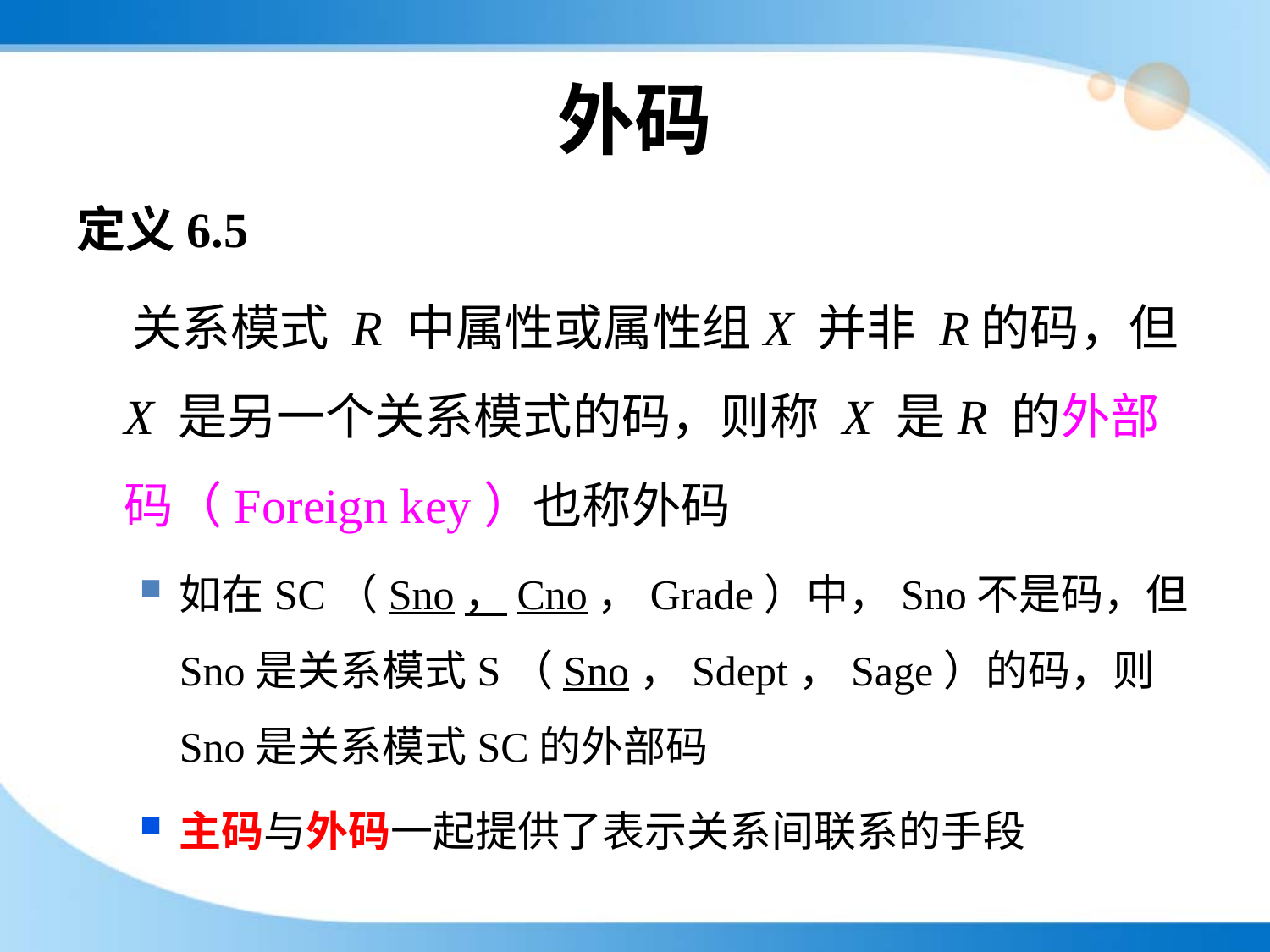

# 外码
定义6.5
    关系模式 R 中属性或属性组X 并非 R的码，但 X 是另一个关系模式的码，则称 X 是R 的外部码（Foreign key）也称外码
如在SC（Sno，Cno，Grade）中，Sno不是码，但Sno是关系模式S（Sno，Sdept，Sage）的码，则Sno是关系模式SC的外部码
主码与外码一起提供了表示关系间联系的手段